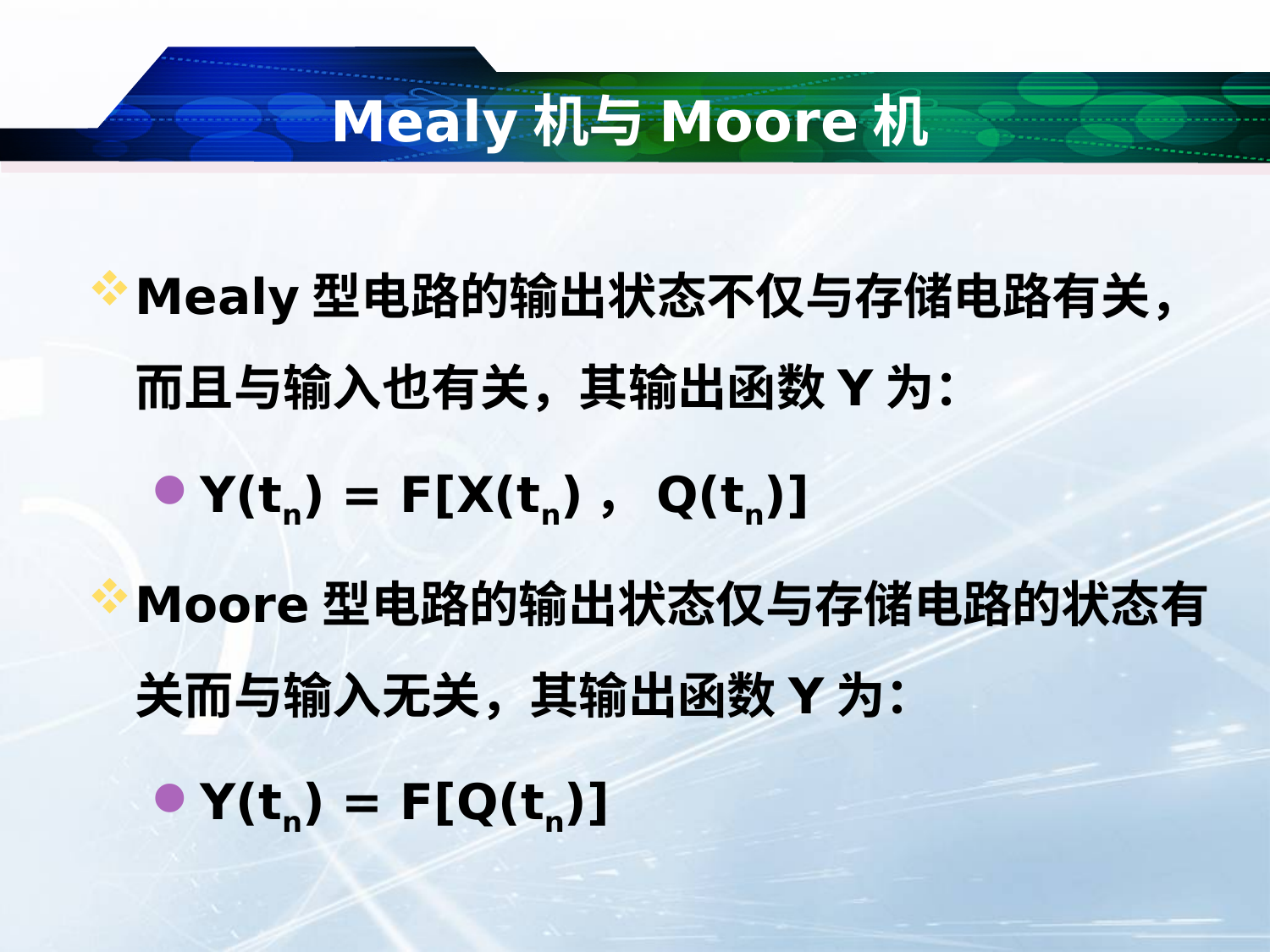

# Mealy机与Moore机
Mealy型电路的输出状态不仅与存储电路有关，而且与输入也有关，其输出函数Y为：
Y(tn) = F[X(tn)，Q(tn)]
Moore型电路的输出状态仅与存储电路的状态有关而与输入无关，其输出函数Y为：
Y(tn) = F[Q(tn)]